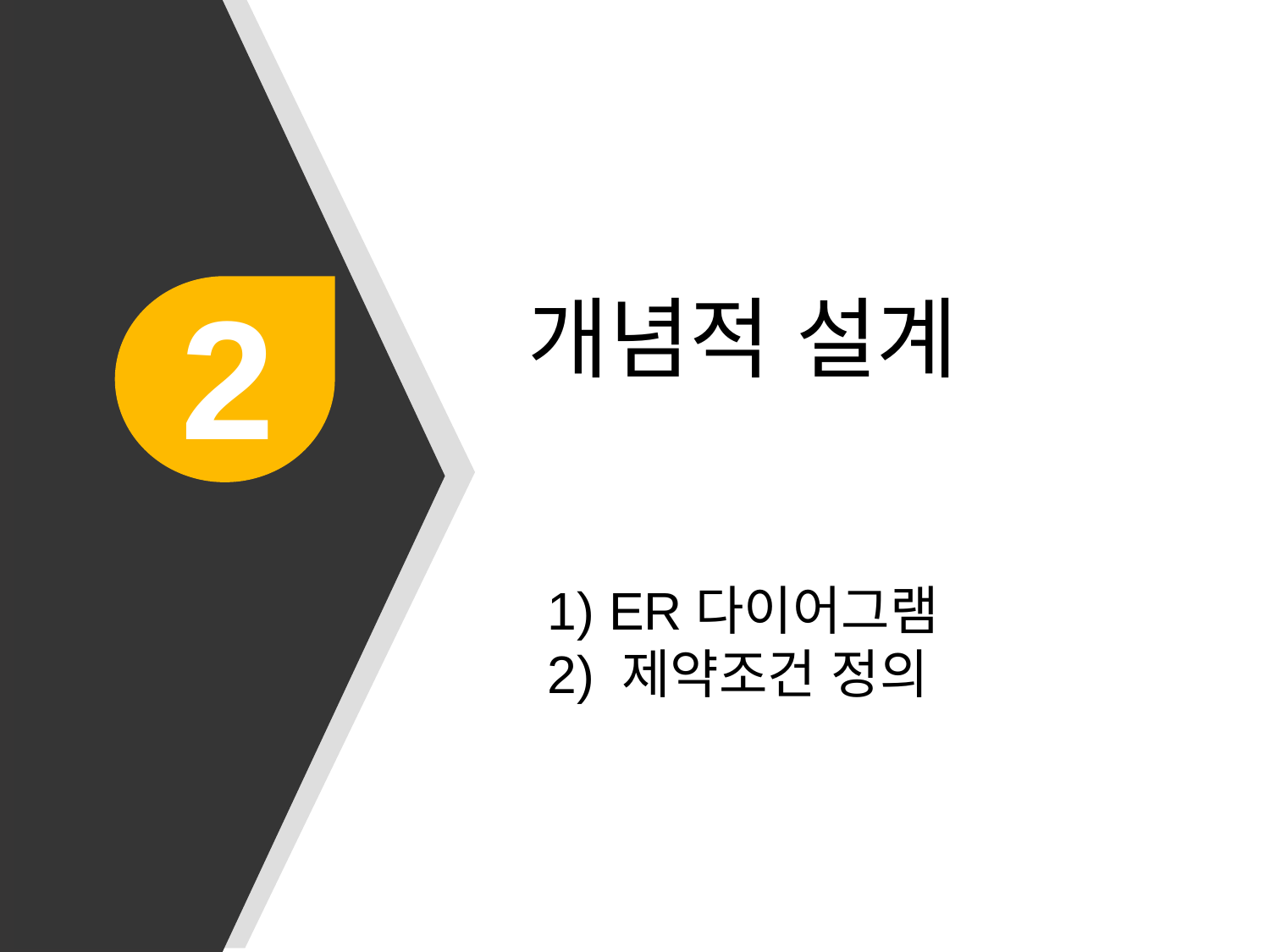

2

    개념적 설계
1) ER다이어그램
2) 제약조건 정의